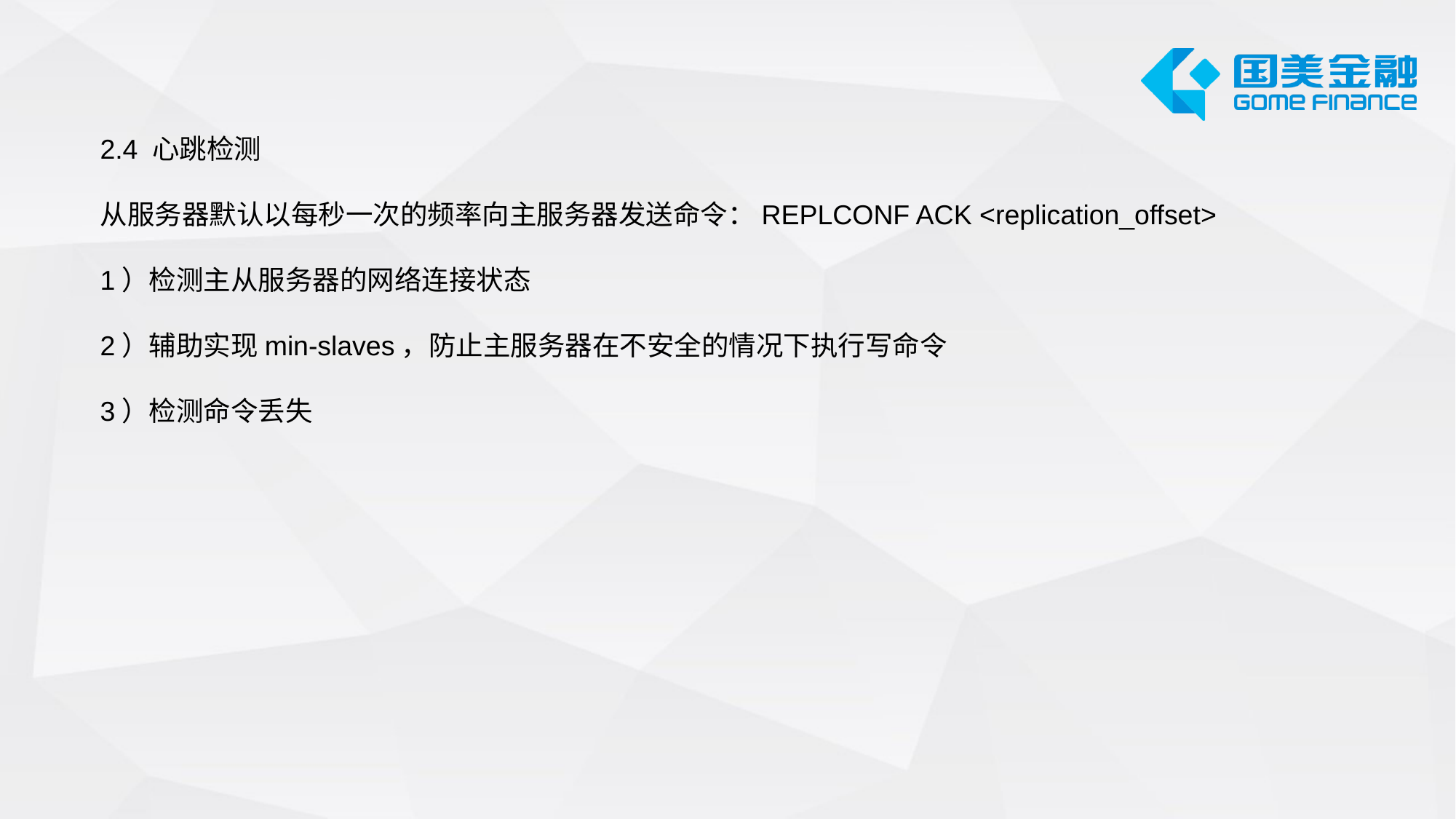

2.4 心跳检测

从服务器默认以每秒一次的频率向主服务器发送命令：REPLCONF ACK <replication_offset>

1）检测主从服务器的网络连接状态

2）辅助实现min-slaves，防止主服务器在不安全的情况下执行写命令

3）检测命令丢失